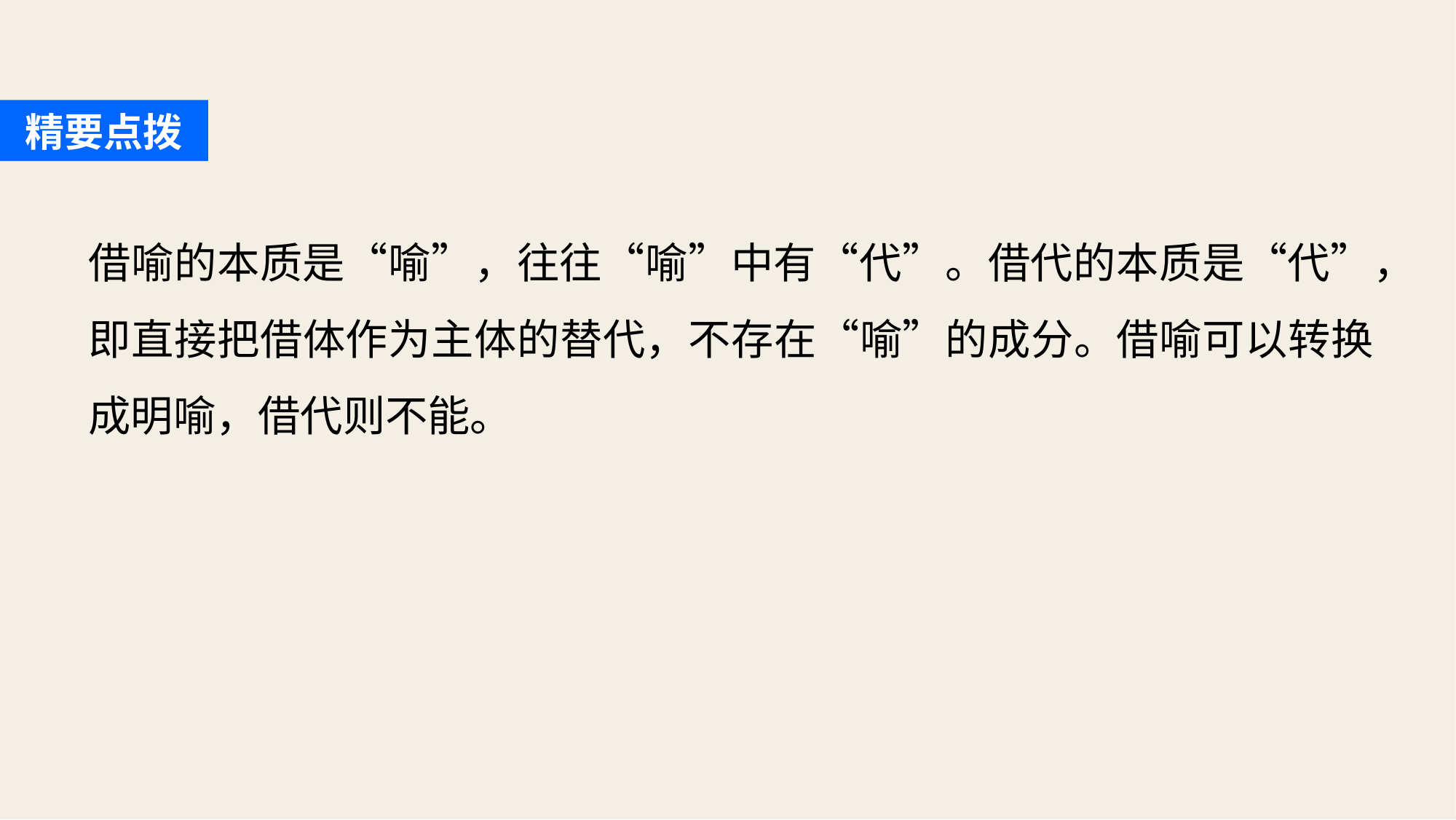

精要点拨
借喻的本质是“喻”，往往“喻”中有“代”。借代的本质是“代”，即直接把借体作为主体的替代，不存在“喻”的成分。借喻可以转换成明喻，借代则不能。